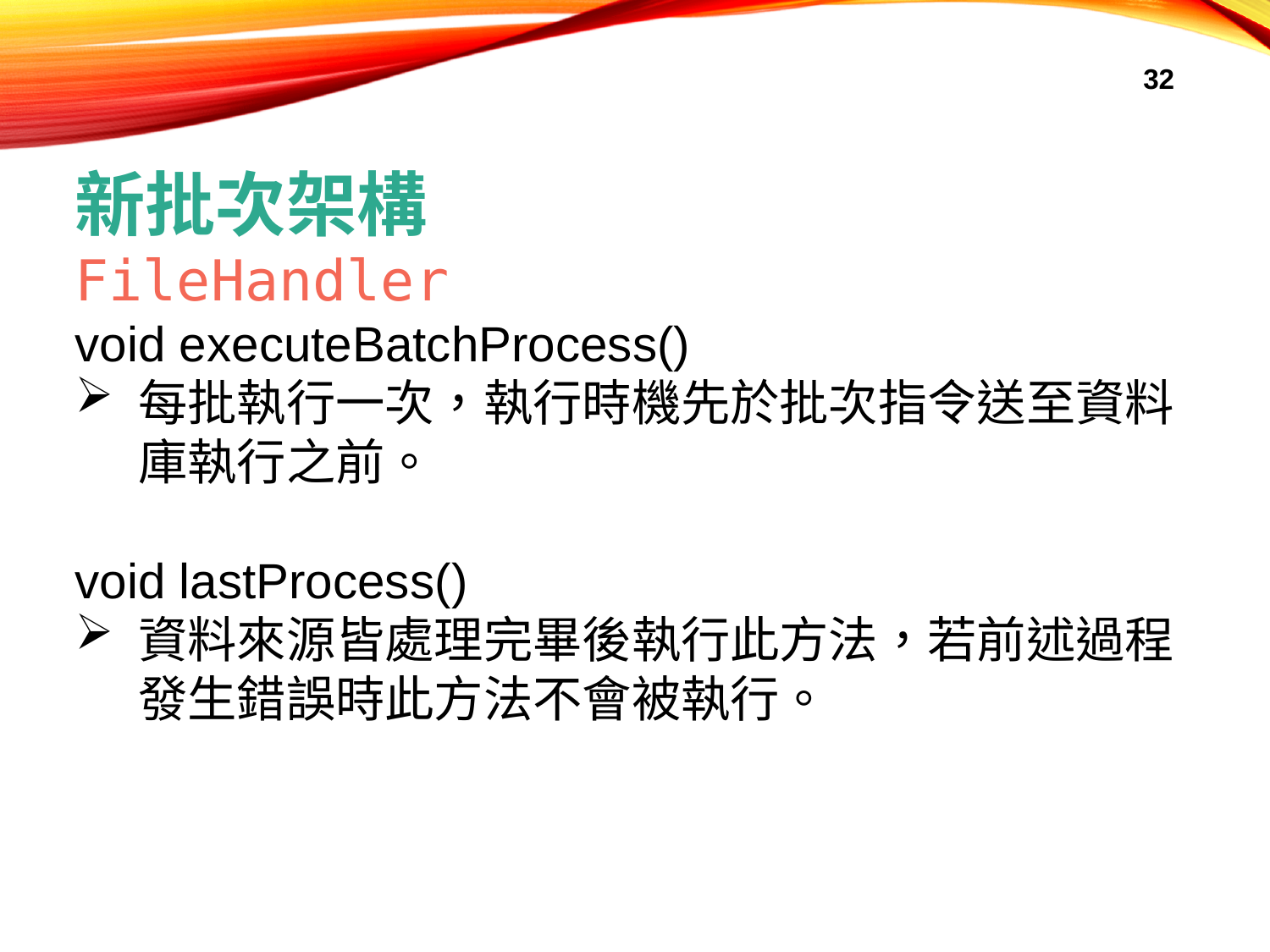

32
新批次架構
FileHandler
void executeBatchProcess()
每批執行一次，執行時機先於批次指令送至資料庫執行之前。

void lastProcess()
資料來源皆處理完畢後執行此方法，若前述過程發生錯誤時此方法不會被執行。